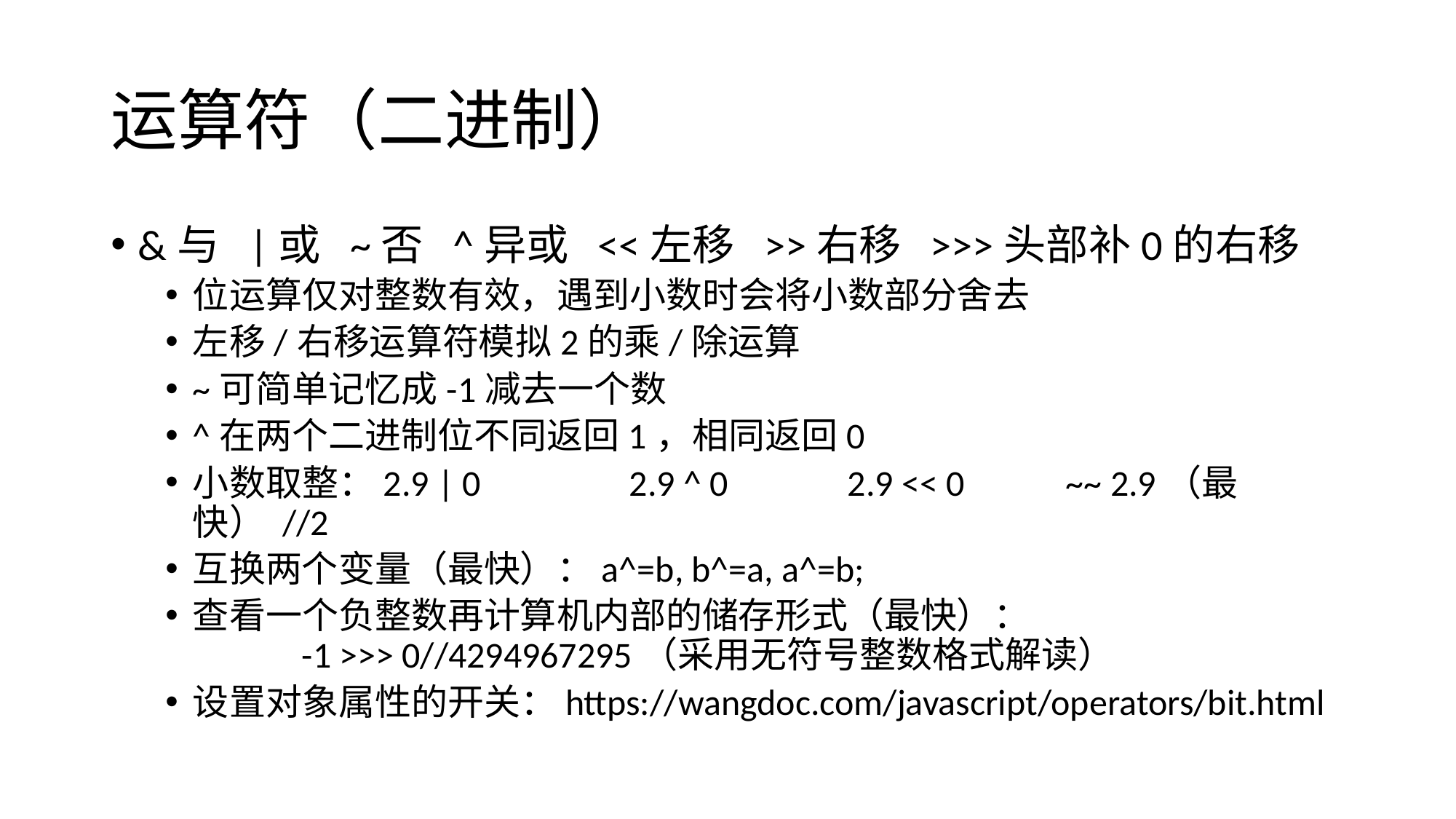

# 运算符（二进制）
&与  |或  ~否  ^异或  <<左移  >>右移  >>>头部补0的右移
位运算仅对整数有效，遇到小数时会将小数部分舍去
左移/右移运算符模拟2的乘/除运算
~可简单记忆成-1减去一个数
^在两个二进制位不同返回1，相同返回0
小数取整：2.9 | 0		2.9 ^ 0		2.9 << 0	~~ 2.9（最快） //2
互换两个变量（最快）：a^=b, b^=a, a^=b;
查看一个负整数再计算机内部的储存形式（最快）：				-1 >>> 0//4294967295（采用无符号整数格式解读）
设置对象属性的开关：https://wangdoc.com/javascript/operators/bit.html